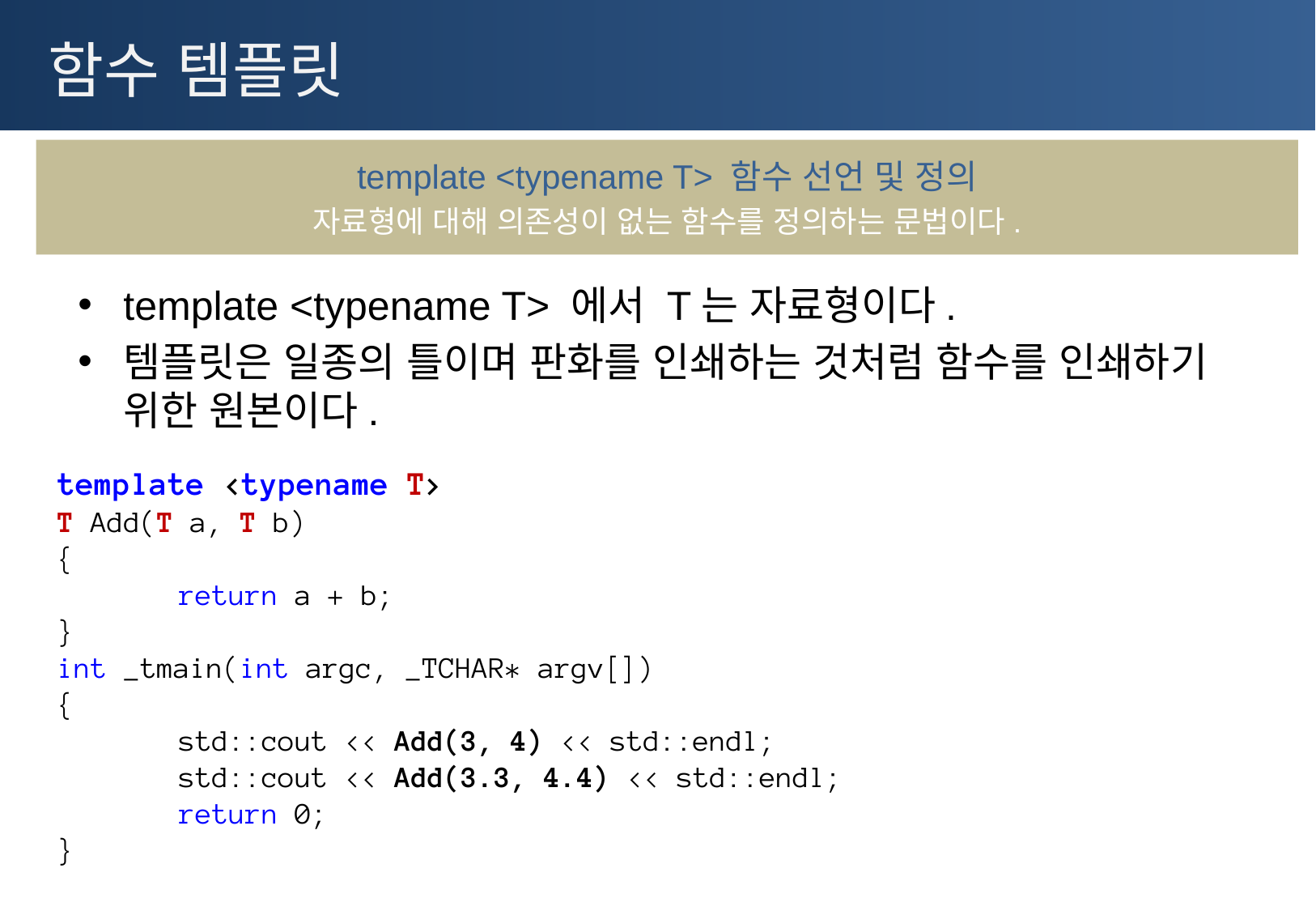

# 함수 템플릿
template <typename T> 함수 선언 및 정의
자료형에 대해 의존성이 없는 함수를 정의하는 문법이다.
template <typename T> 에서 T는 자료형이다.
템플릿은 일종의 틀이며 판화를 인쇄하는 것처럼 함수를 인쇄하기 위한 원본이다.
template <typename T>
T Add(T a, T b)
{
	return a + b;
}
int _tmain(int argc, _TCHAR* argv[])
{
	std::cout << Add(3, 4) << std::endl;
	std::cout << Add(3.3, 4.4) << std::endl;
	return 0;
}